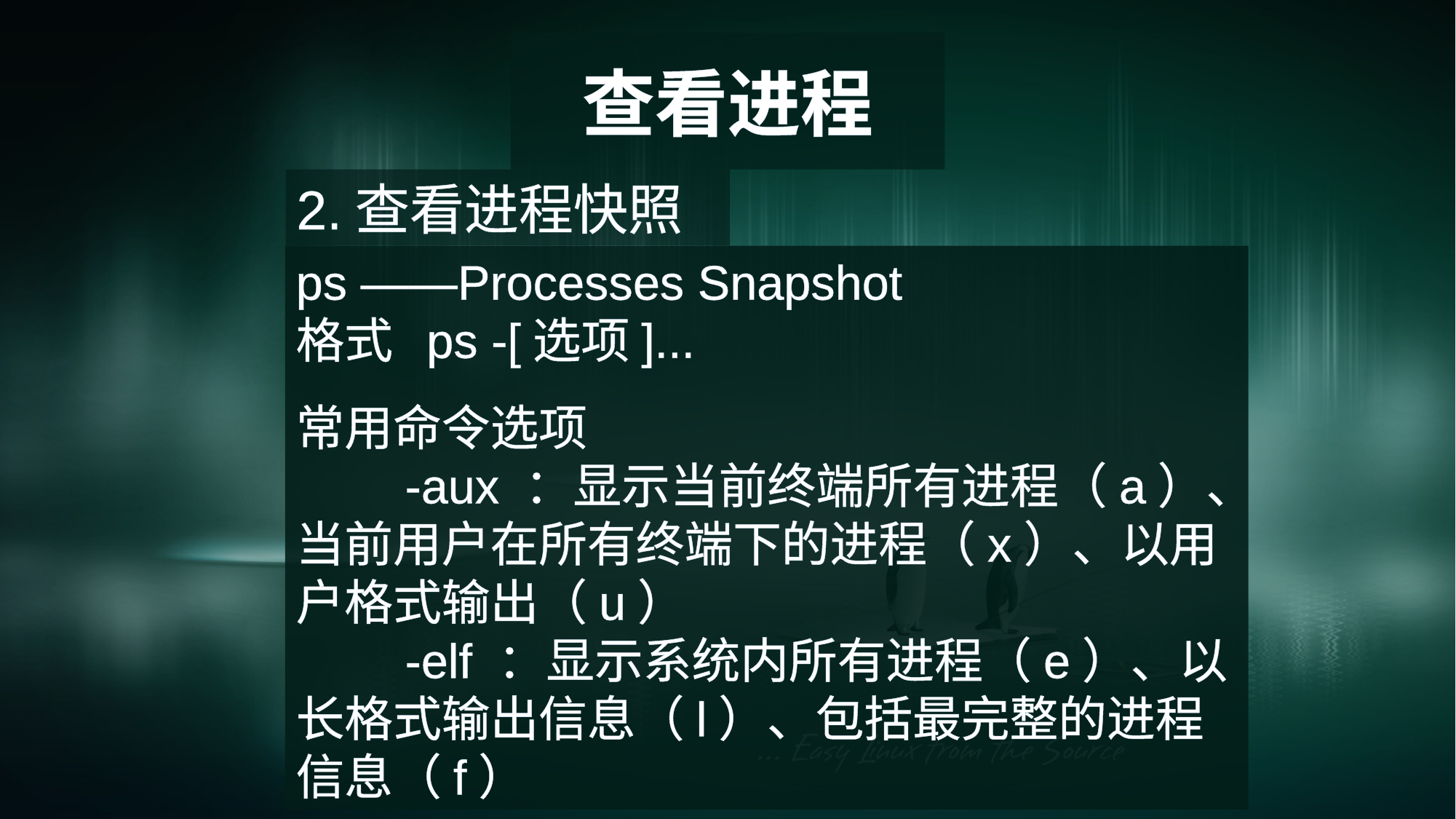

# 查看进程
2.查看进程快照
ps ——Processes Snapshot
格式  ps -[选项]...
常用命令选项
	-aux ：显示当前终端所有进程（a）、当前用户在所有终端下的进程（x）、以用户格式输出（u）
	-elf ：显示系统内所有进程（e）、以长格式输出信息（l）、包括最完整的进程信息（f）